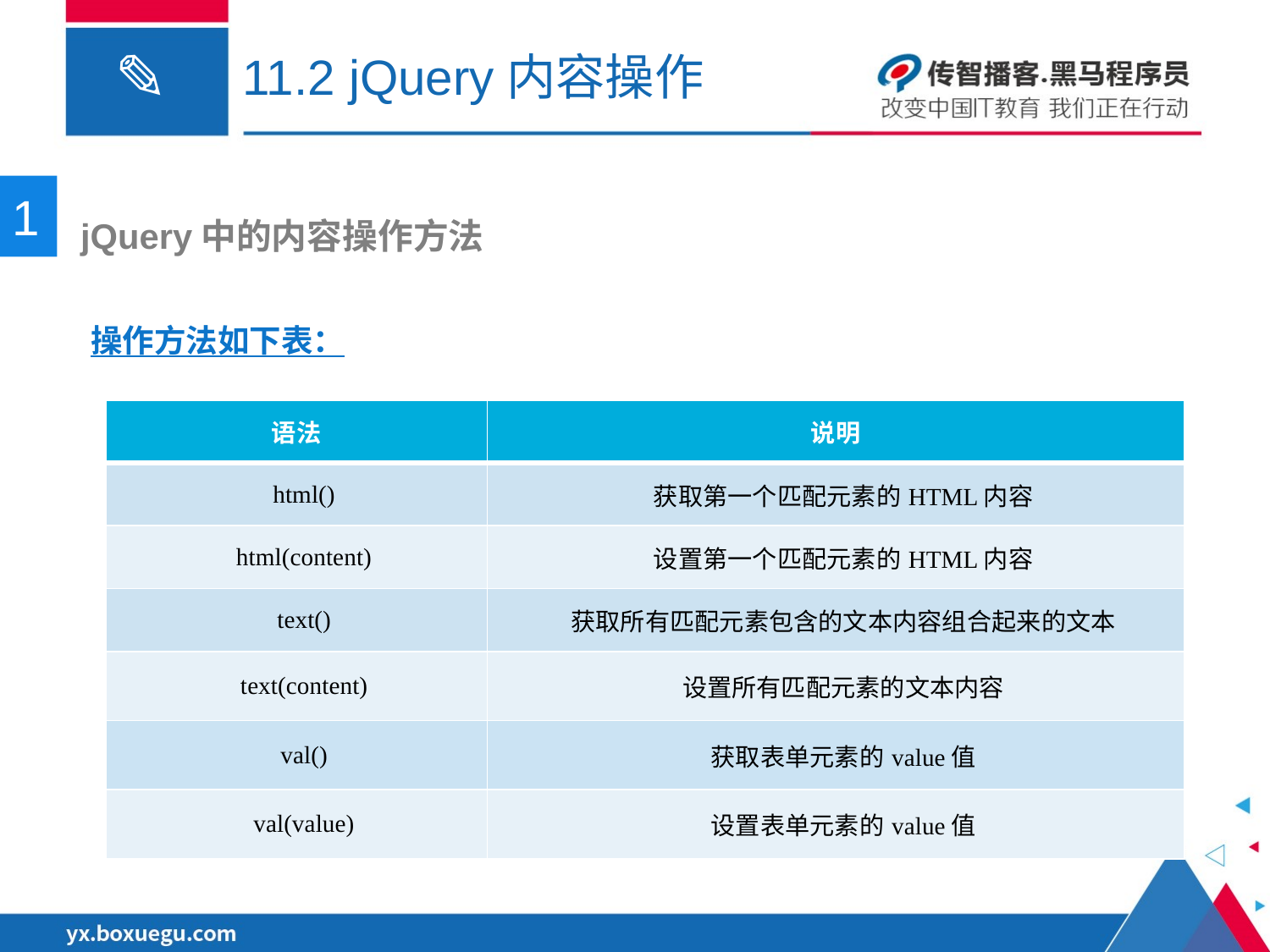

# 11.2 jQuery内容操作

1
 jQuery中的内容操作方法
操作方法如下表：
| 语法 | 说明 |
| --- | --- |
| html() | 获取第一个匹配元素的HTML内容 |
| html(content) | 设置第一个匹配元素的HTML内容 |
| text() | 获取所有匹配元素包含的文本内容组合起来的文本 |
| text(content) | 设置所有匹配元素的文本内容 |
| val() | 获取表单元素的value值 |
| val(value) | 设置表单元素的value值 |